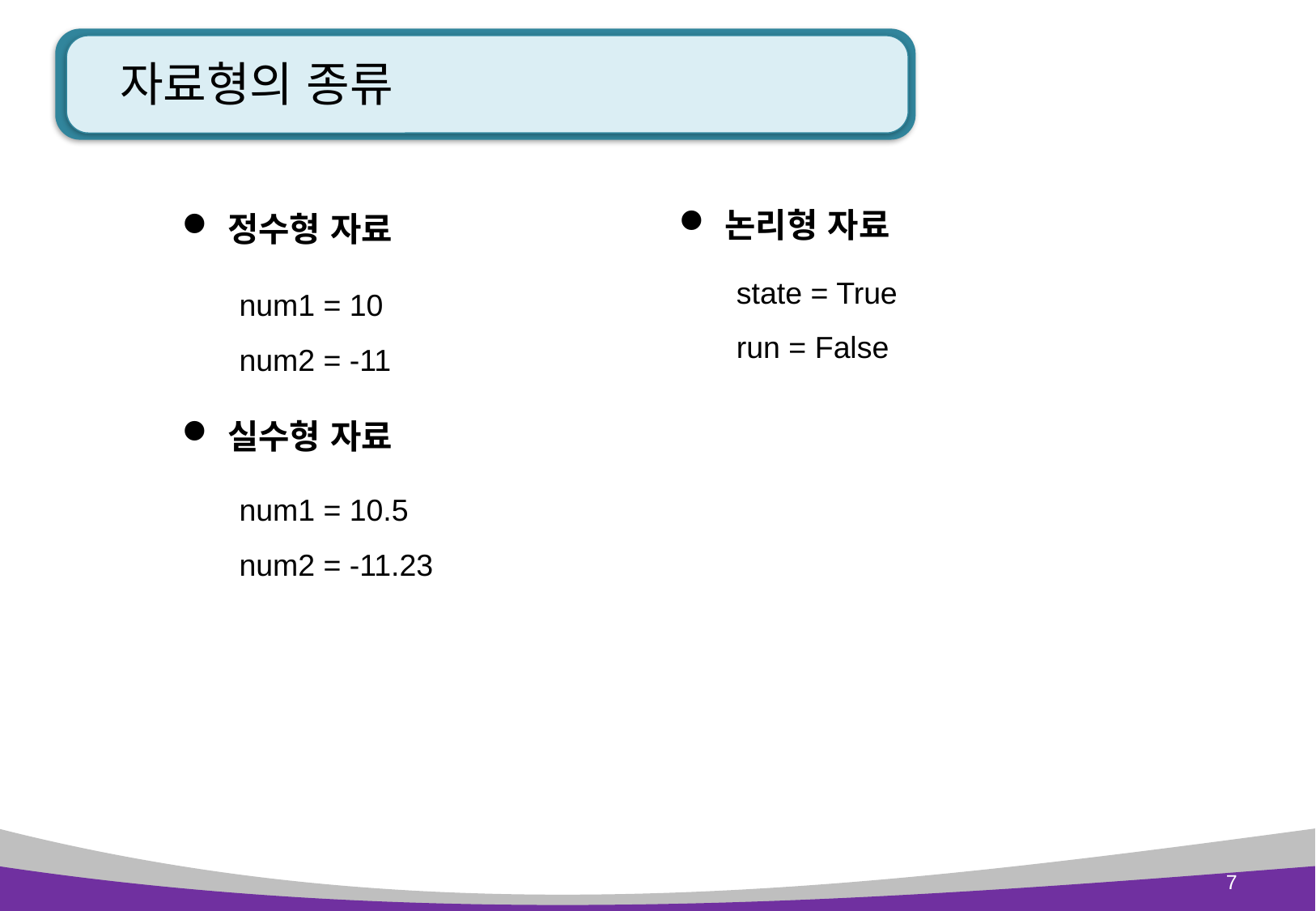

# 자료형의 종류
논리형 자료
정수형 자료
state = True
run = False
num1 = 10
num2 = -11
실수형 자료
num1 = 10.5
num2 = -11.23
7